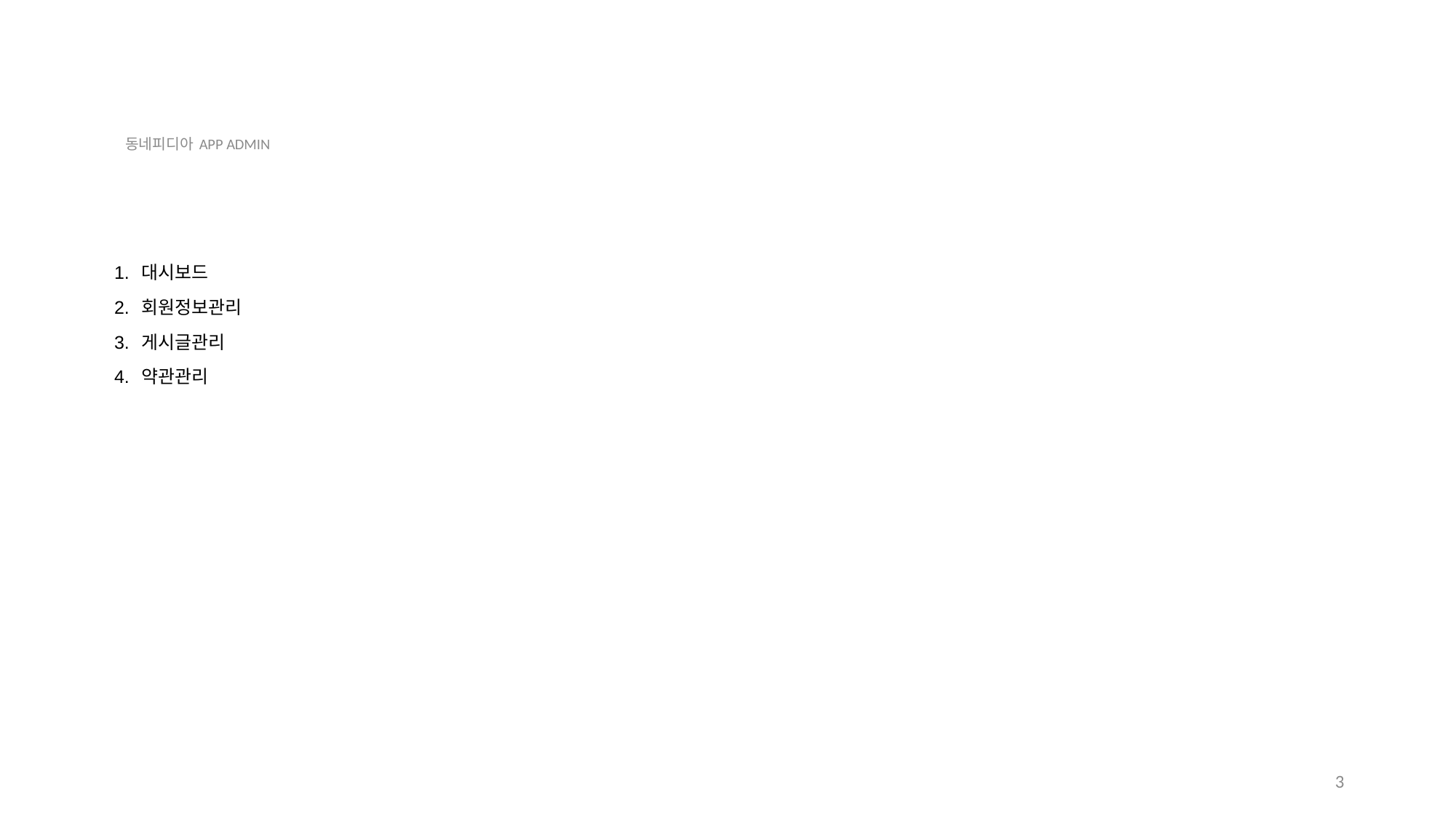

동네피디아 APP ADMIN
대시보드
회원정보관리
게시글관리
약관관리
3